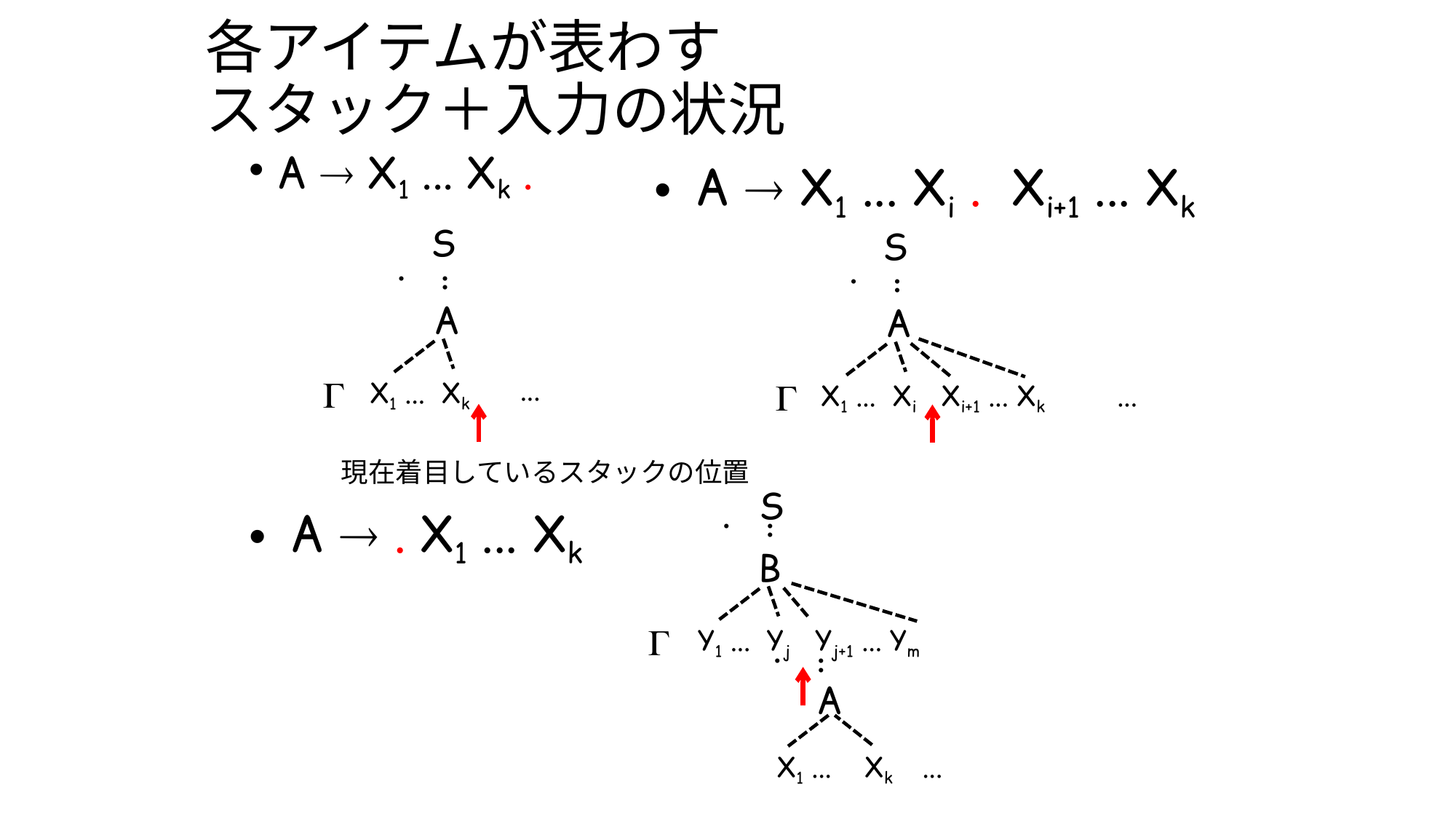

# 各アイテムが表わす スタック＋入力の状況
A → X1 ... Xk .
A → X1 ... Xi .  Xi+1 ... Xk
S
...
A
Γ
 ...

X1 ...  Xk

S
...
A
Γ
X1 ...  Xi   Xi+1 ... Xk　　　...

現在着目しているスタックの位置
S
...
B
Γ
Y1 ...  Yj   Yj+1 ... Ym

...
A
X1 ...    Xk
...
A → . X1 ... Xk